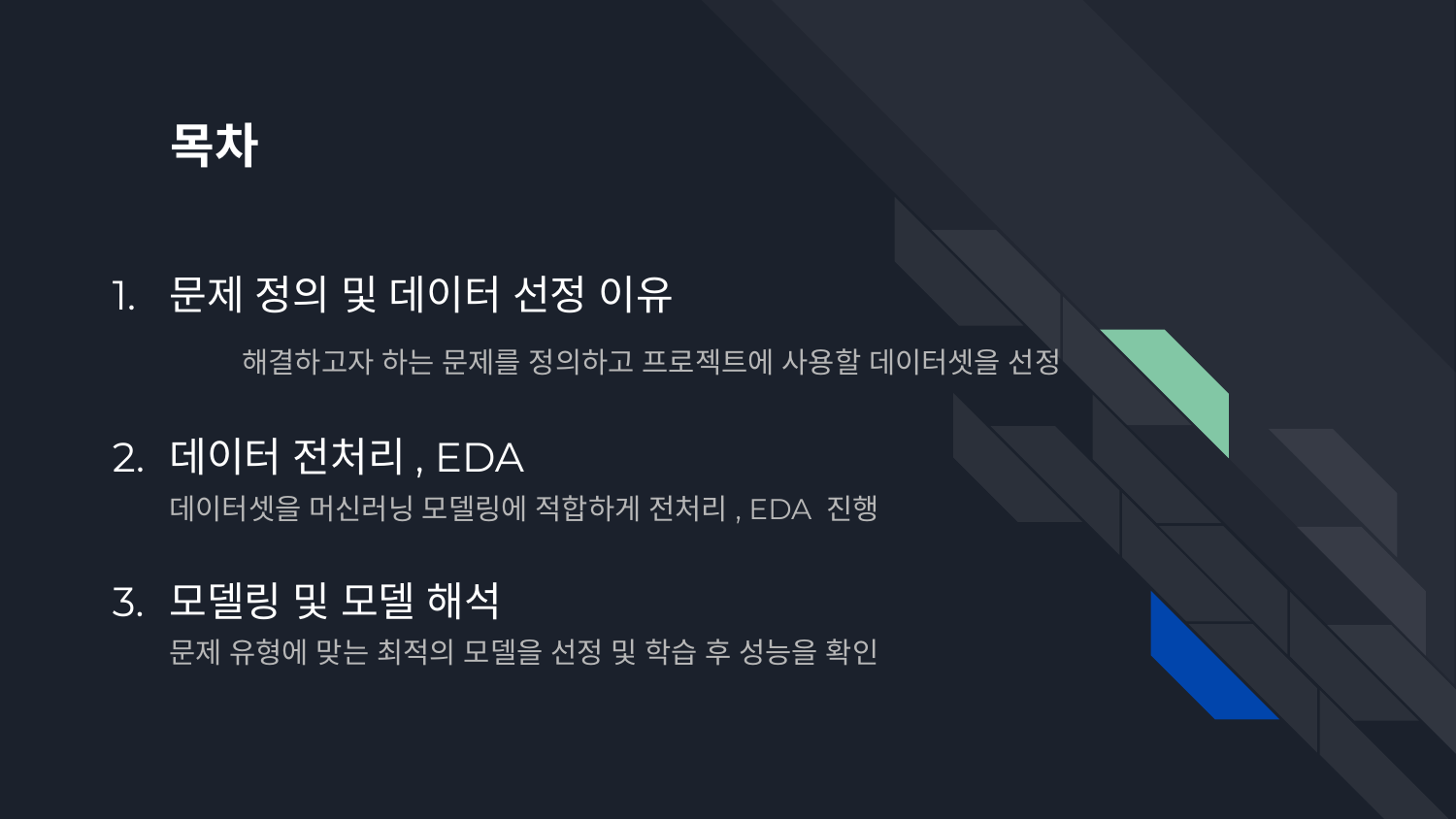

# 목차
문제 정의 및 데이터 선정 이유
	해결하고자 하는 문제를 정의하고 프로젝트에 사용할 데이터셋을 선정

데이터 전처리, EDA
데이터셋을 머신러닝 모델링에 적합하게 전처리, EDA 진행

모델링 및 모델 해석
문제 유형에 맞는 최적의 모델을 선정 및 학습 후 성능을 확인